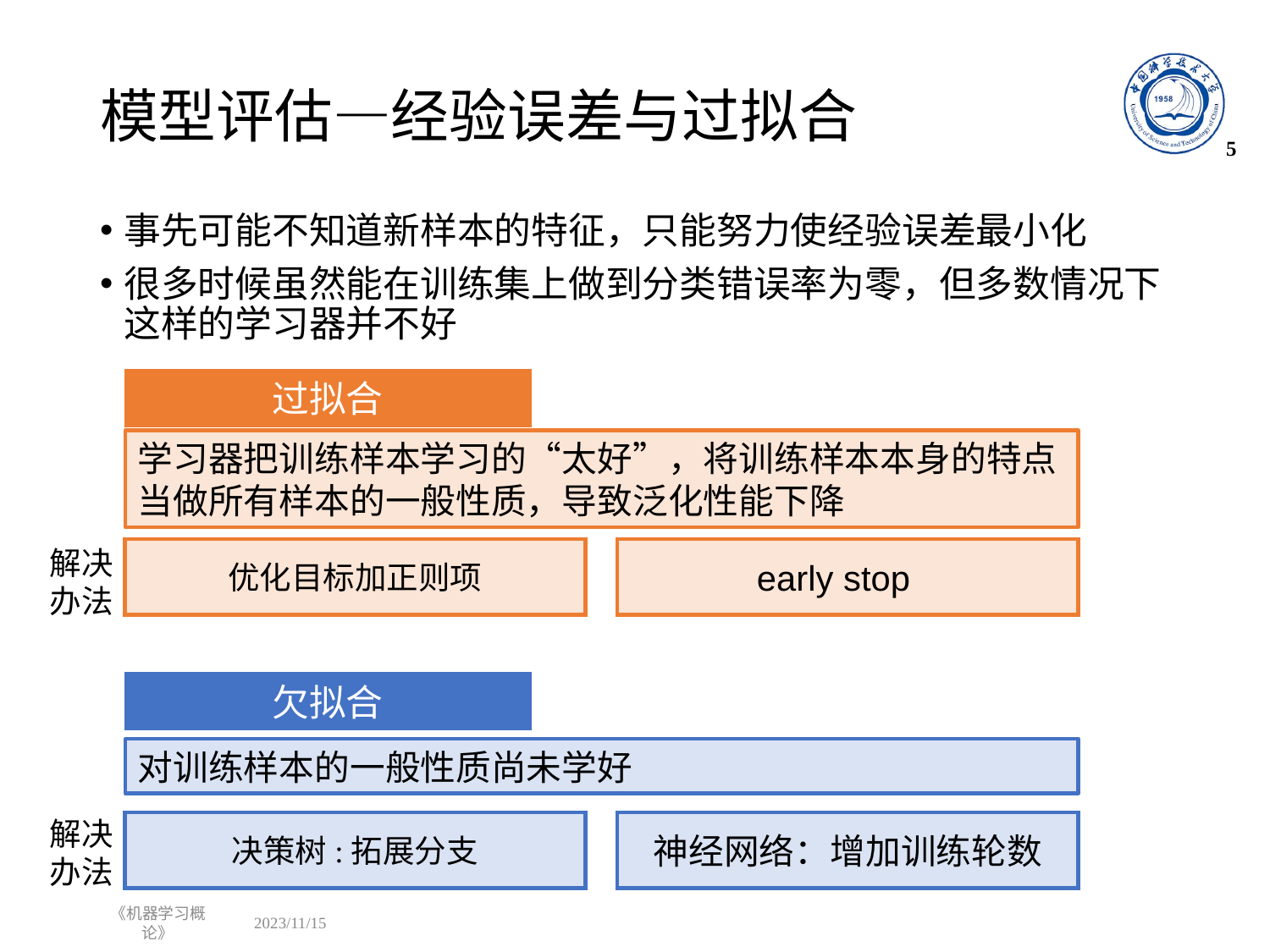

# 模型评估—经验误差与过拟合
5
事先可能不知道新样本的特征，只能努力使经验误差最小化
很多时候虽然能在训练集上做到分类错误率为零，但多数情况下这样的学习器并不好

过拟合
学习器把训练样本学习的“太好”，将训练样本本身的特点当做所有样本的一般性质，导致泛化性能下降
解决办法
优化目标加正则项
early stop
欠拟合
对训练样本的一般性质尚未学好
解决办法
决策树:拓展分支
神经网络：增加训练轮数
《机器学习概论》
2023/11/15